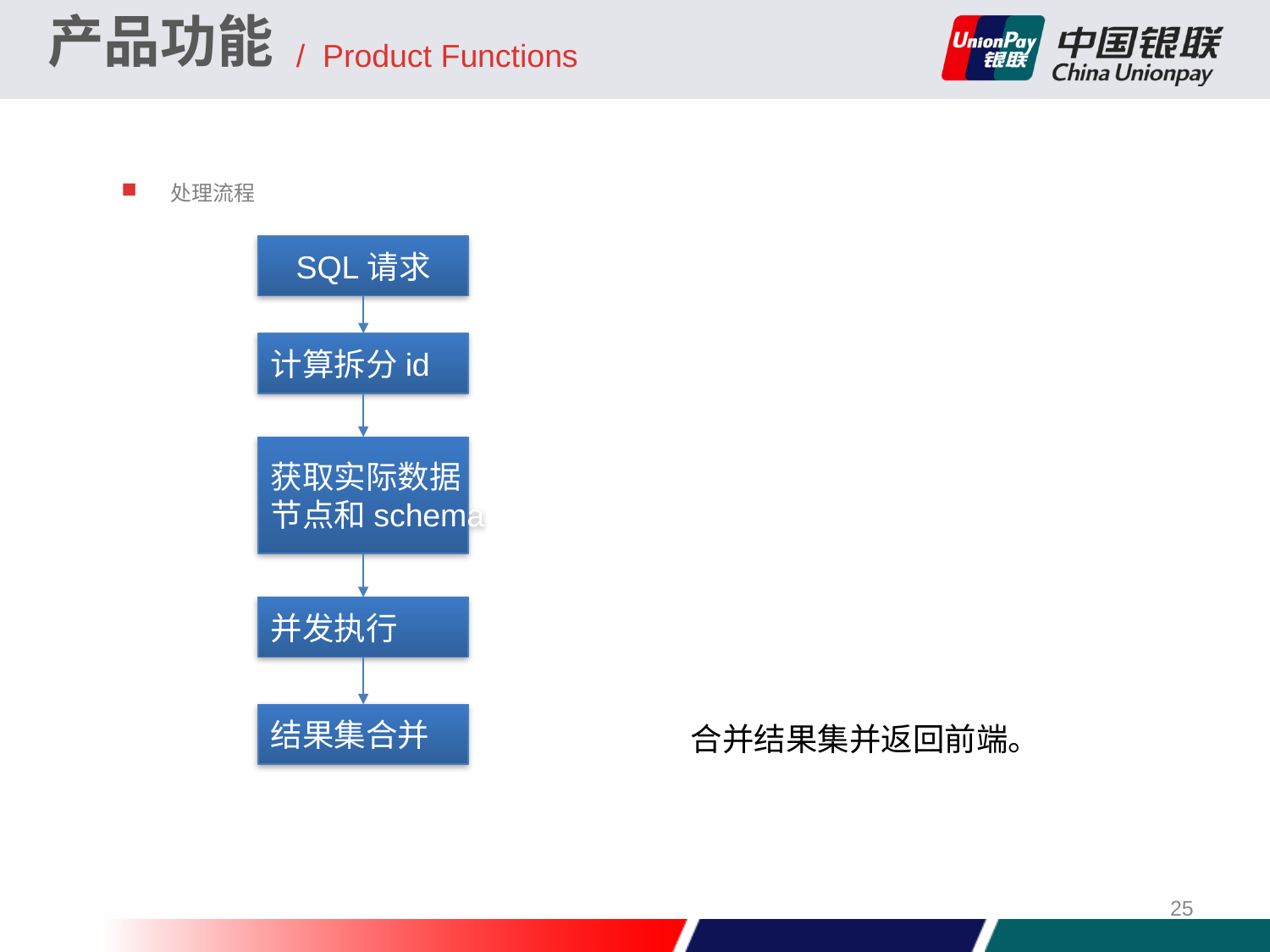

产品功能
/  Product Functions
处理流程

SQL请求
计算拆分id
获取实际数据
节点和schema
并发执行
结果集合并
合并结果集并返回前端。
25